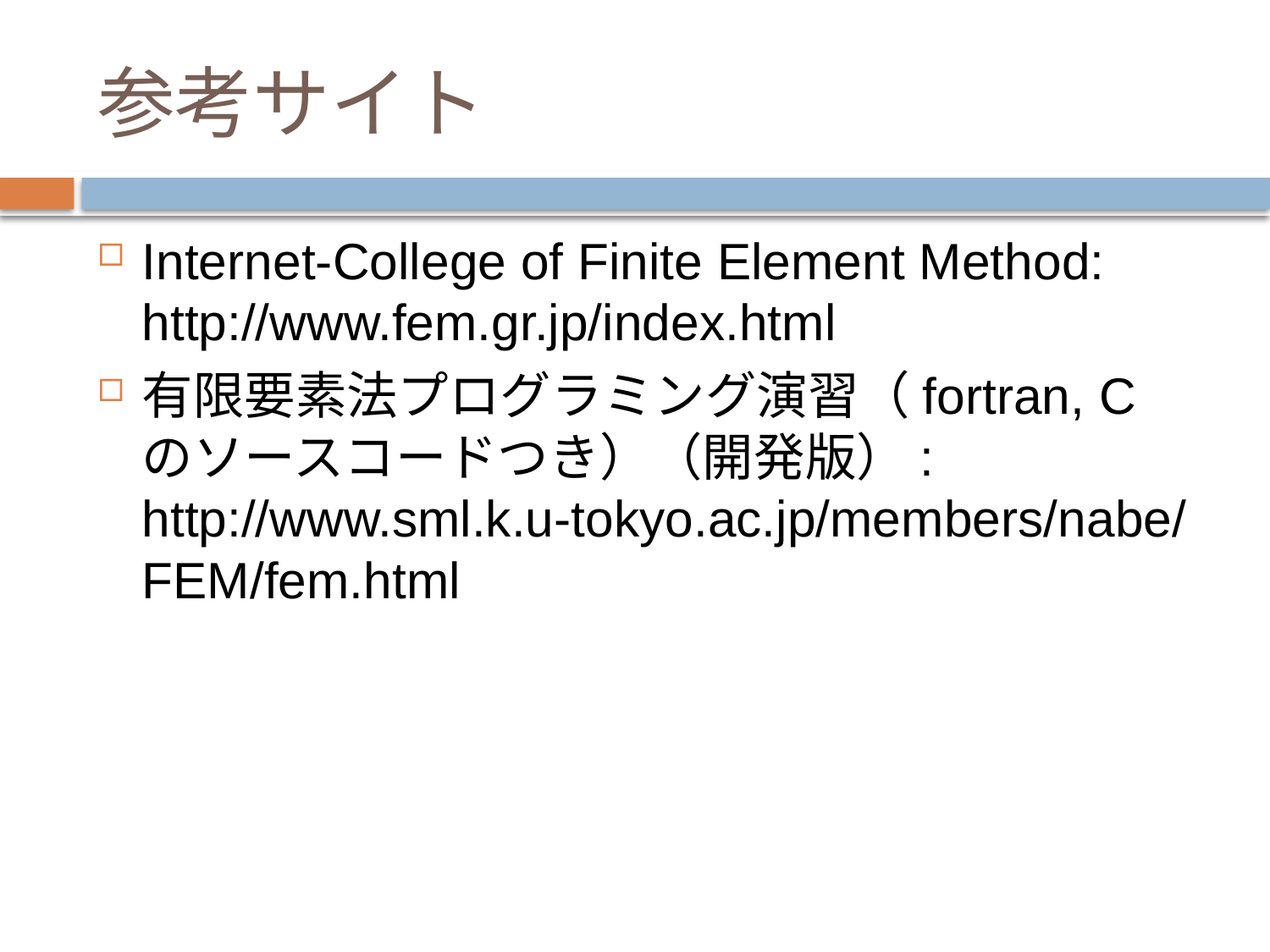

# 参考サイト
Internet-College of Finite Element Method: http://www.fem.gr.jp/index.html
有限要素法プログラミング演習（fortran, C のソースコードつき）（開発版）: http://www.sml.k.u-tokyo.ac.jp/members/nabe/FEM/fem.html